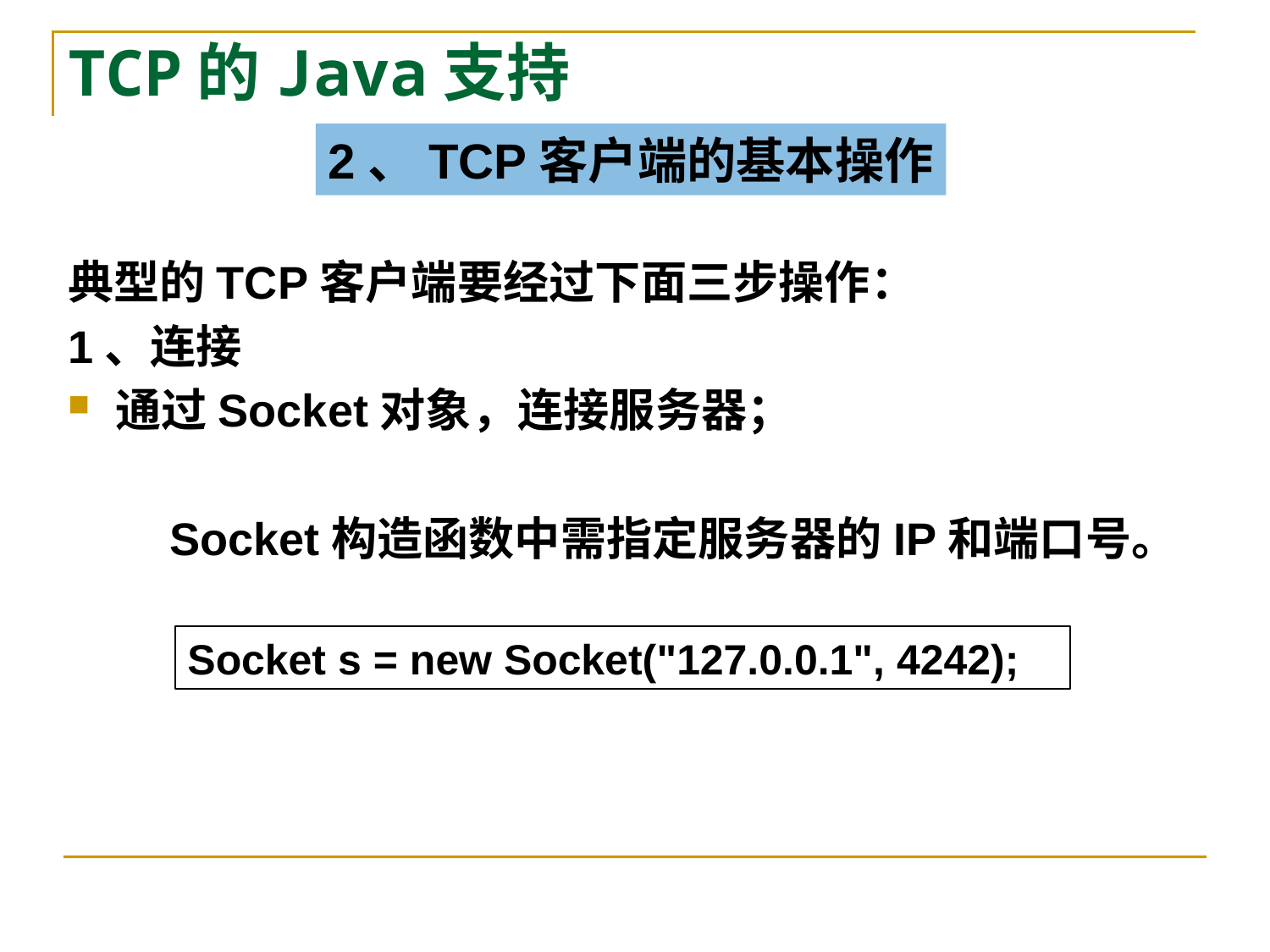

# TCP的Java支持
2、TCP客户端的基本操作
典型的TCP客户端要经过下面三步操作：
1、连接
通过Socket对象，连接服务器；

        Socket构造函数中需指定服务器的IP和端口号。

Socket s = new Socket("127.0.0.1", 4242);